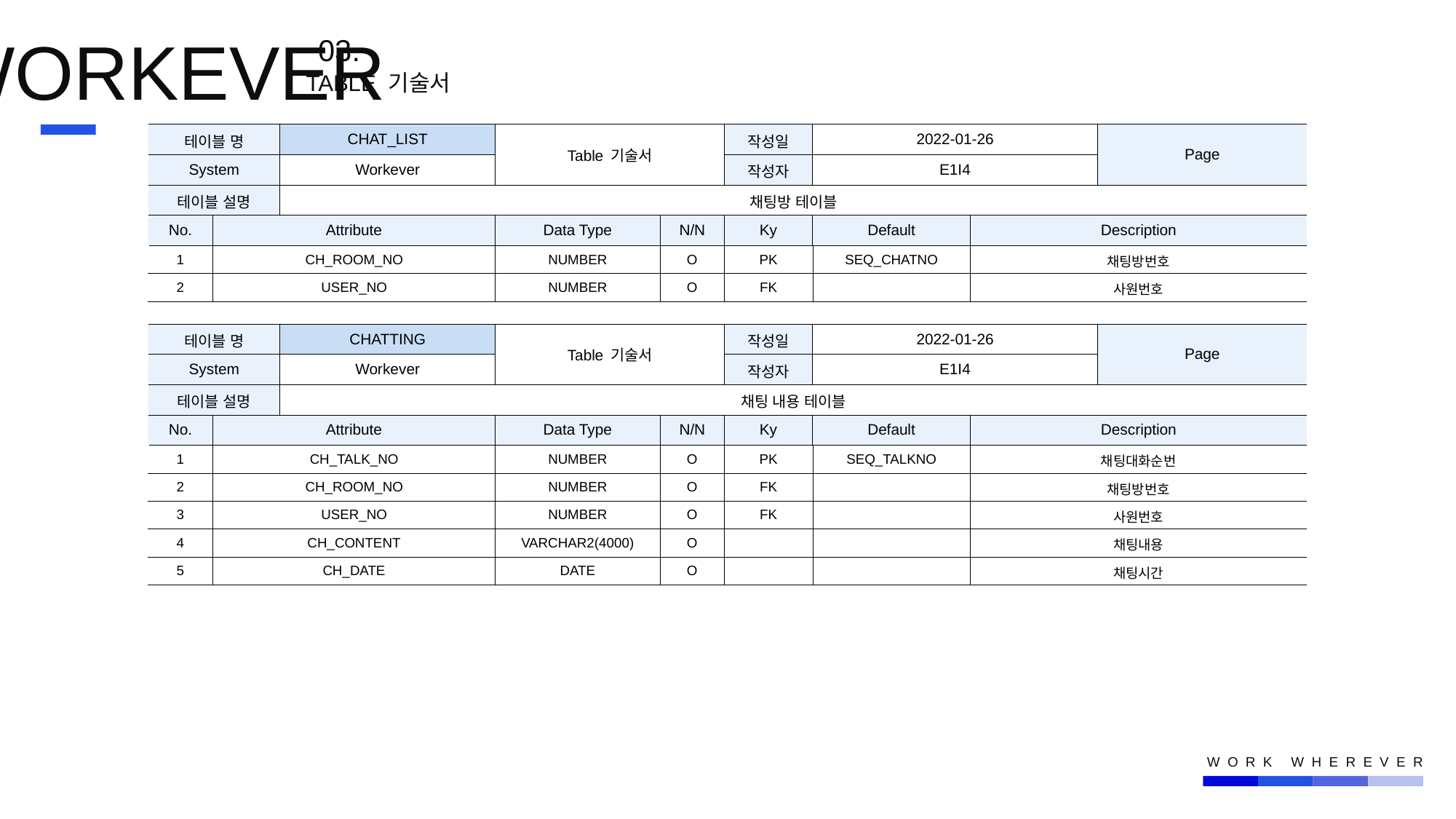

WORKEVER
03.
TABLE 기술서
| 테이블 명 |  | CHAT\_LIST | Table 기술서 |  | 작성일 | 2022-01-26 |  | Page |
| --- | --- | --- | --- | --- | --- | --- | --- | --- |
| System |  | Workever |  |  | 작성자 | E1I4 |  |  |
| 테이블 설명 |  | 채팅방 테이블 |  |  |  |  |  |  |
| No. | Attribute | Atribute | Data Type | N/N | Ky | Default | Description | Description |
| 1 | CH\_ROOM\_NO | 정의1 | NUMBER | O | PK | SEQ\_CHATNO | 채팅방번호 | OOO |
| 2 | USER\_NO | 정의1 | NUMBER | O | FK |  | 사원번호 | OOO |

| 테이블 명 |  | CHATTING | Table 기술서 |  | 작성일 | 2022-01-26 |  | Page |
| --- | --- | --- | --- | --- | --- | --- | --- | --- |
| System |  | Workever |  |  | 작성자 | E1I4 |  |  |
| 테이블 설명 |  | 채팅 내용 테이블 |  |  |  |  |  |  |
| No. | Attribute | Atribute | Data Type | N/N | Ky | Default | Description | Description |
| 1 | CH\_TALK\_NO | 정의1 | NUMBER | O | PK | SEQ\_TALKNO | 채팅대화순번 | OOO |
| 2 | CH\_ROOM\_NO | 정의1 | NUMBER | O | FK |  | 채팅방번호 | OOO |
| 3 | USER\_NO | 정의1 | NUMBER | O | FK |  | 사원번호 | OOO |
| 4 | CH\_CONTENT |  | VARCHAR2(4000) | O |  |  | 채팅내용 |  |
| 5 | CH\_DATE |  | DATE | O |  |  | 채팅시간 |  |
WORK WHEREVER